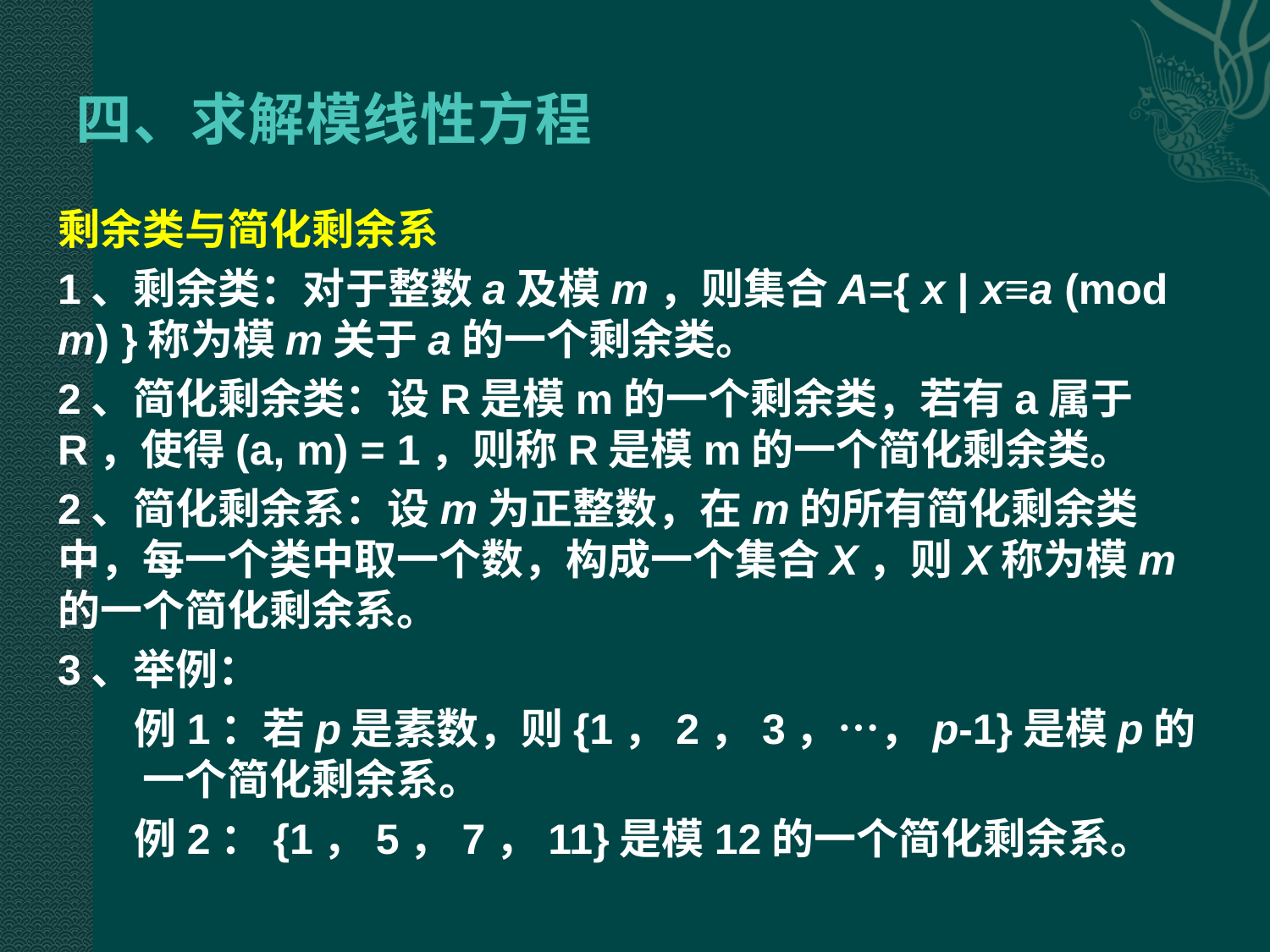

# 四、求解模线性方程
剩余类与简化剩余系
1、剩余类：对于整数a及模m，则集合A={ x | x≡a (mod m) }称为模m关于a的一个剩余类。
2、简化剩余类：设R是模m的一个剩余类，若有a属于R，使得(a, m) = 1，则称R是模m的一个简化剩余类。
2、简化剩余系：设m为正整数，在m的所有简化剩余类中，每一个类中取一个数，构成一个集合X，则X称为模m的一个简化剩余系。
3、举例：
       例1：若p是素数，则{1，2，3，…，p-1}是模p的一个简化剩余系。
       例2：{1，5，7，11}是模12的一个简化剩余系。